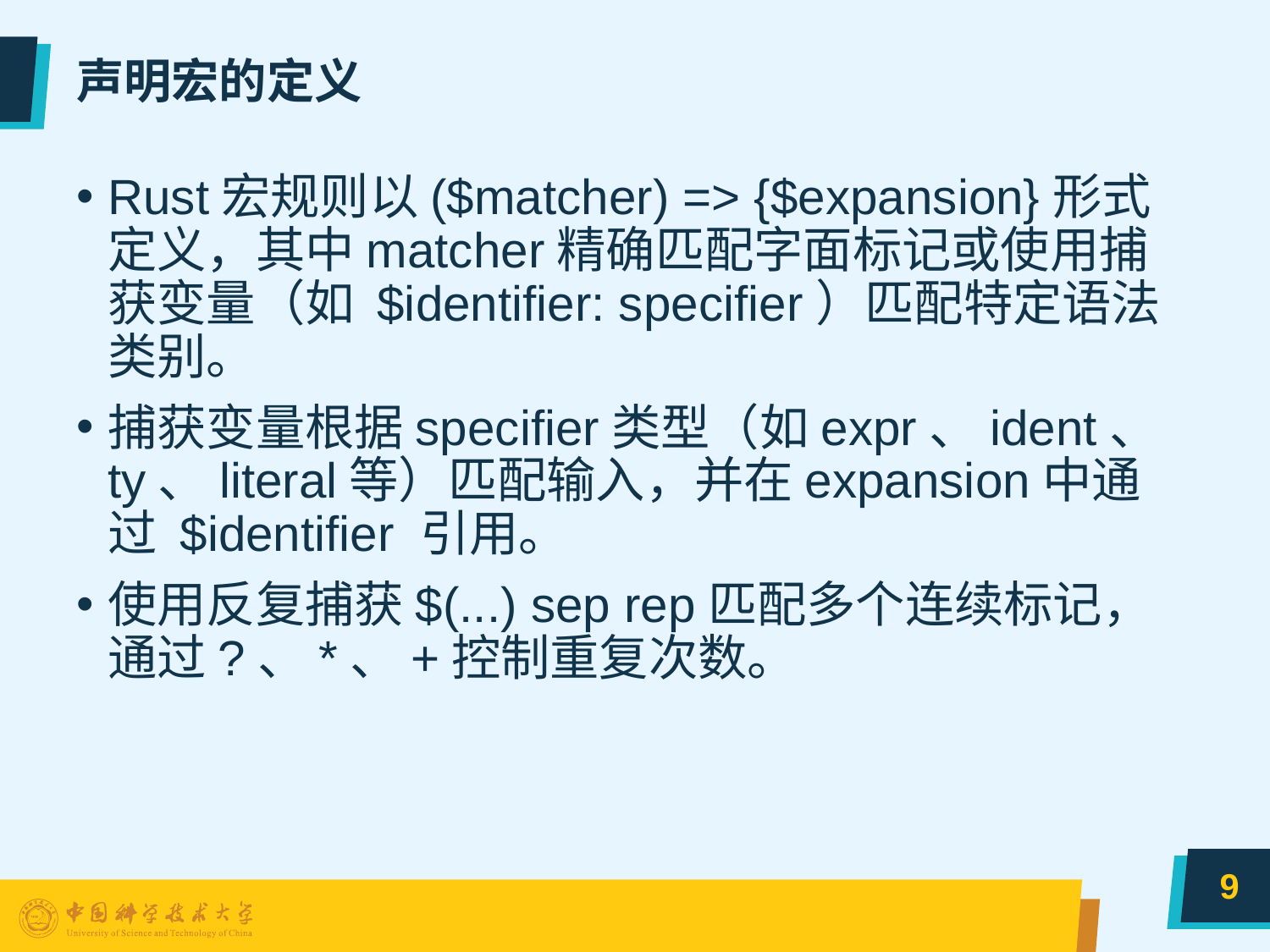

# 声明宏的定义
Rust宏规则以($matcher) => {$expansion}形式定义，其中matcher精确匹配字面标记或使用捕获变量（如 $identifier: specifier）匹配特定语法类别。
捕获变量根据specifier类型（如expr、ident、ty、literal等）匹配输入，并在expansion中通过 $identifier 引用。
使用反复捕获$(...) sep rep匹配多个连续标记，通过?、*、+控制重复次数。

9